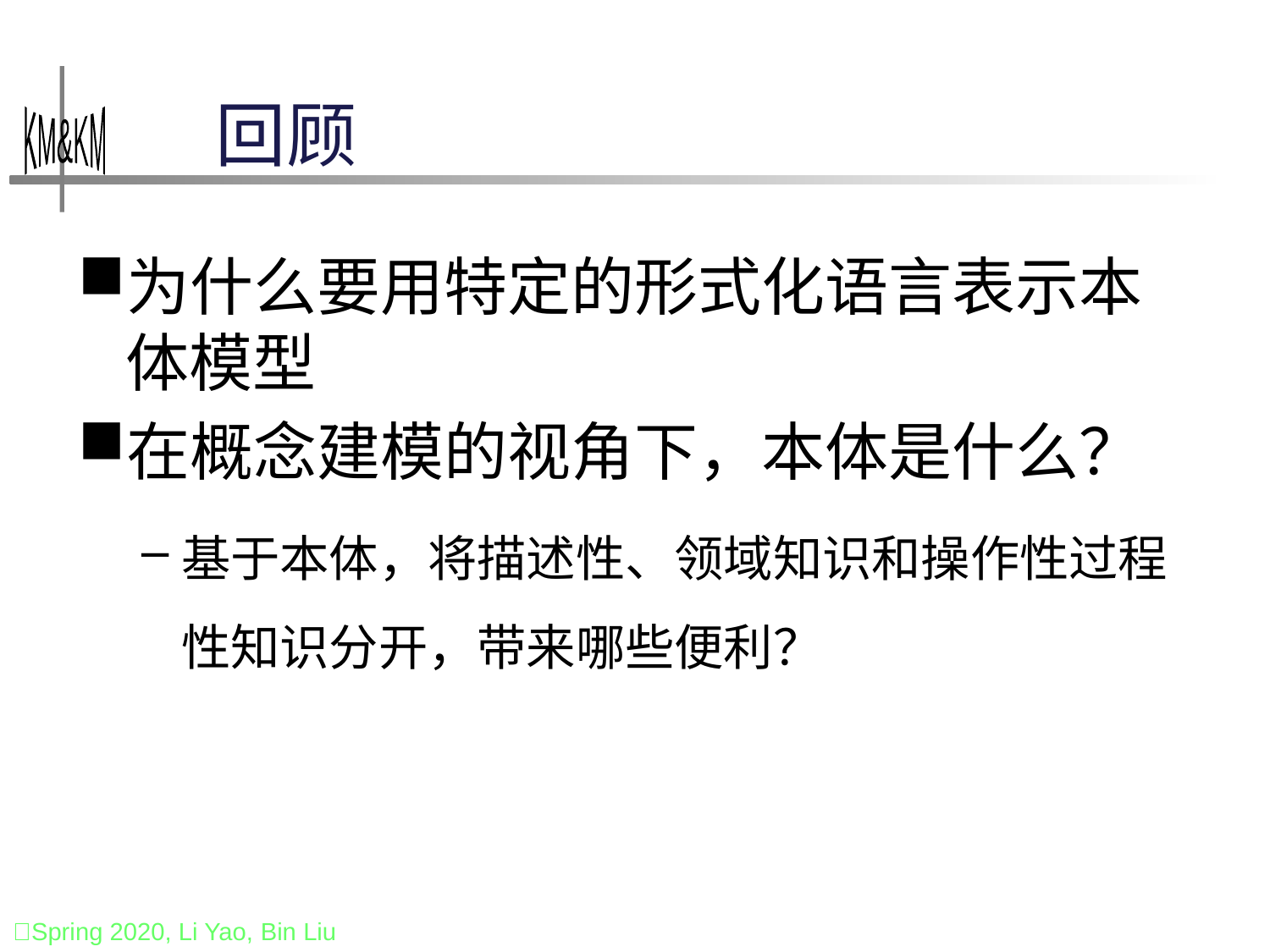

# 回顾
为什么要用特定的形式化语言表示本体模型
在概念建模的视角下，本体是什么？
基于本体，将描述性、领域知识和操作性过程性知识分开，带来哪些便利？